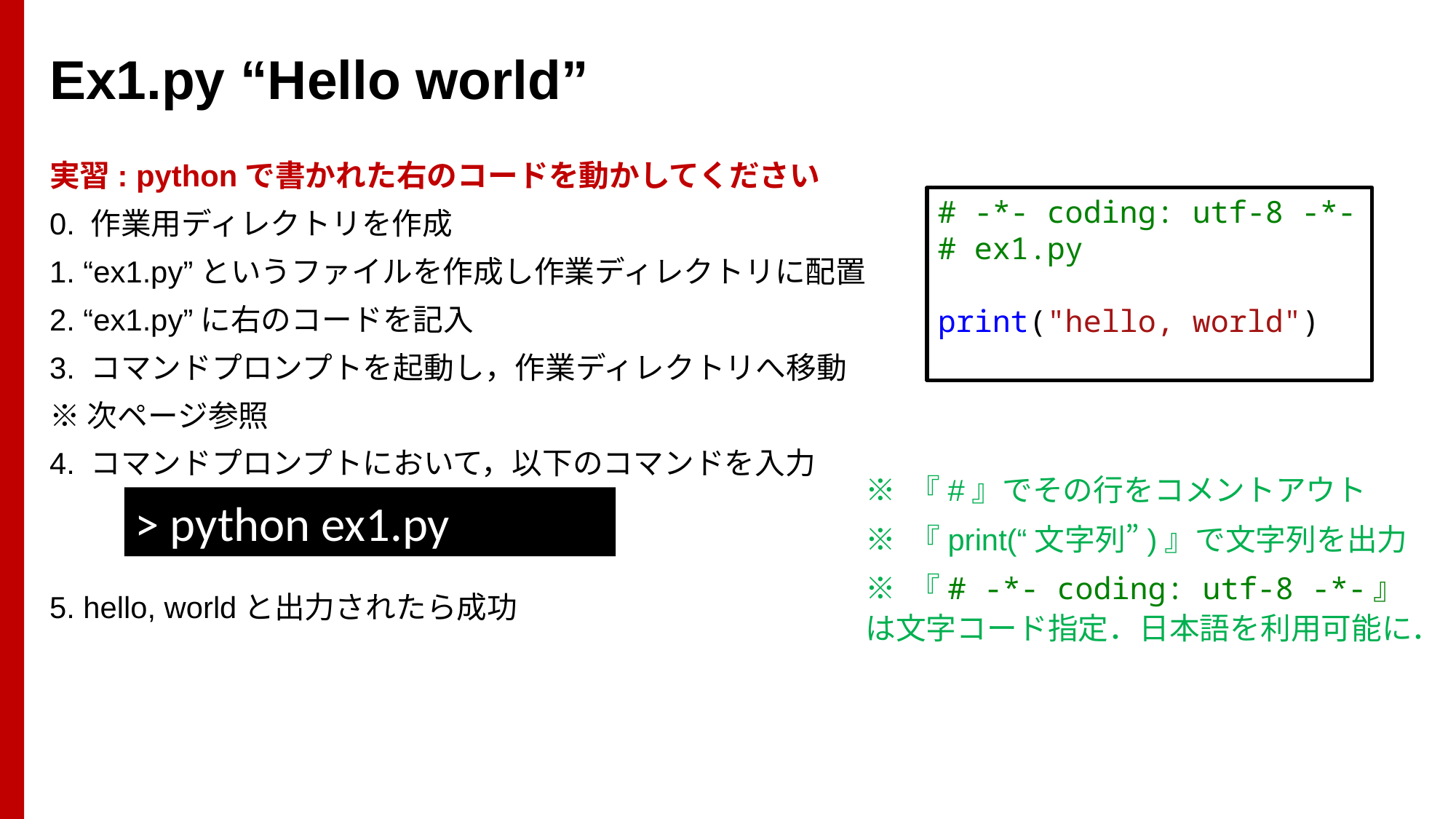

# Ex1.py “Hello world”
実習: pythonで書かれた右のコードを動かしてください
0. 作業用ディレクトリを作成
1. “ex1.py”というファイルを作成し作業ディレクトリに配置
2. “ex1.py”に右のコードを記入
3. コマンドプロンプトを起動し，作業ディレクトリへ移動
※次ページ参照
4. コマンドプロンプトにおいて，以下のコマンドを入力

5. hello, worldと出力されたら成功

# -*- coding: utf-8 -*-
# ex1.py

print("hello, world")

※ 『#』でその行をコメントアウト
※ 『print(“文字列”)』で文字列を出力
※ 『# -*- coding: utf-8 -*-』は文字コード指定．日本語を利用可能に．

> python ex1.py